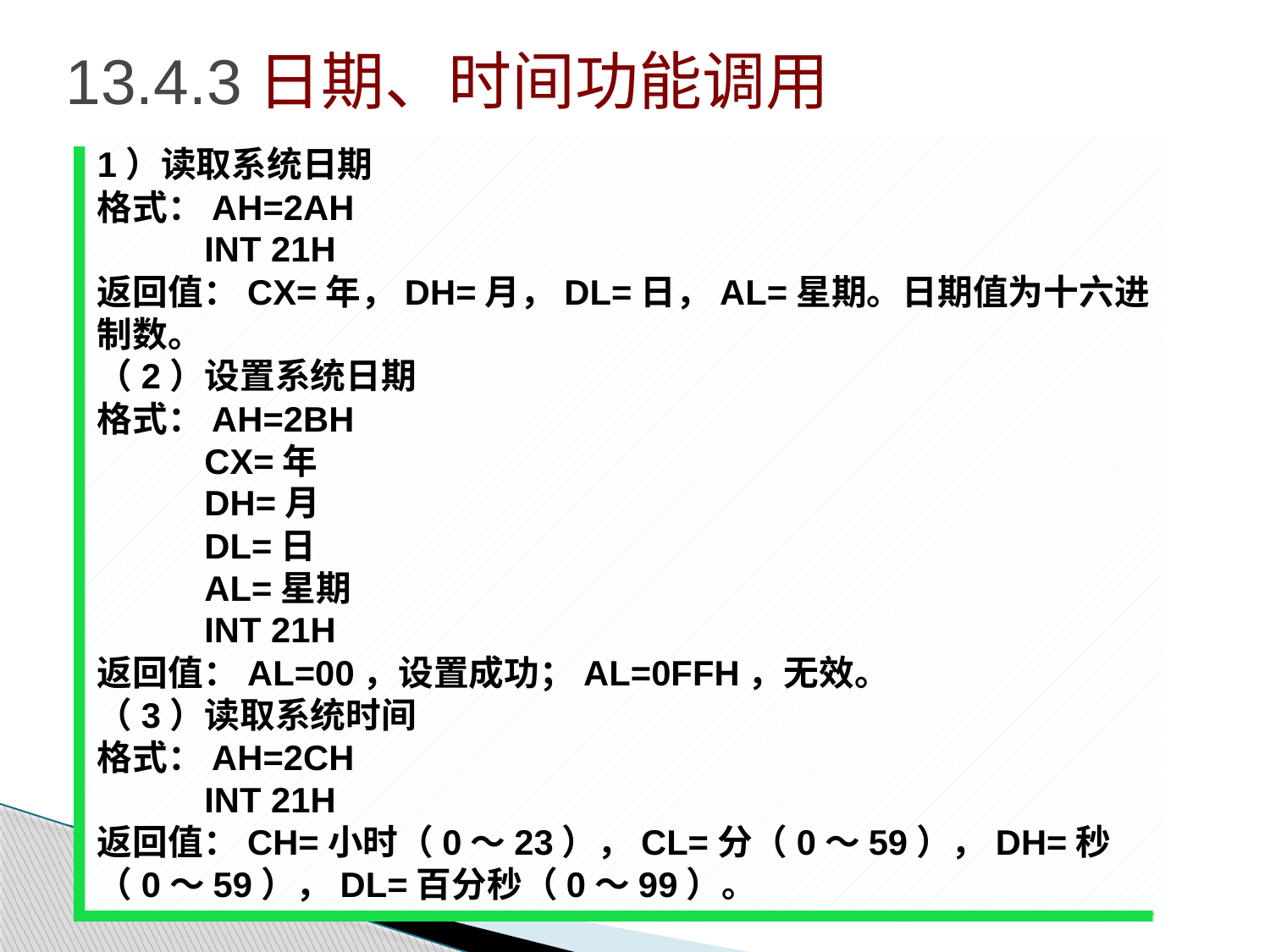

# 13.4.3日期、时间功能调用
1）读取系统日期
格式：AH=2AH
           INT 21H
返回值：CX=年，DH=月，DL=日，AL=星期。日期值为十六进制数。
（2）设置系统日期
格式：AH=2BH
           CX=年
           DH=月
           DL=日
           AL=星期
           INT 21H
返回值：AL=00，设置成功；AL=0FFH，无效。
（3）读取系统时间
格式：AH=2CH
           INT 21H
返回值：CH=小时（0～23），CL=分（0～59），DH=秒（0～59），DL=百分秒（0～99）。